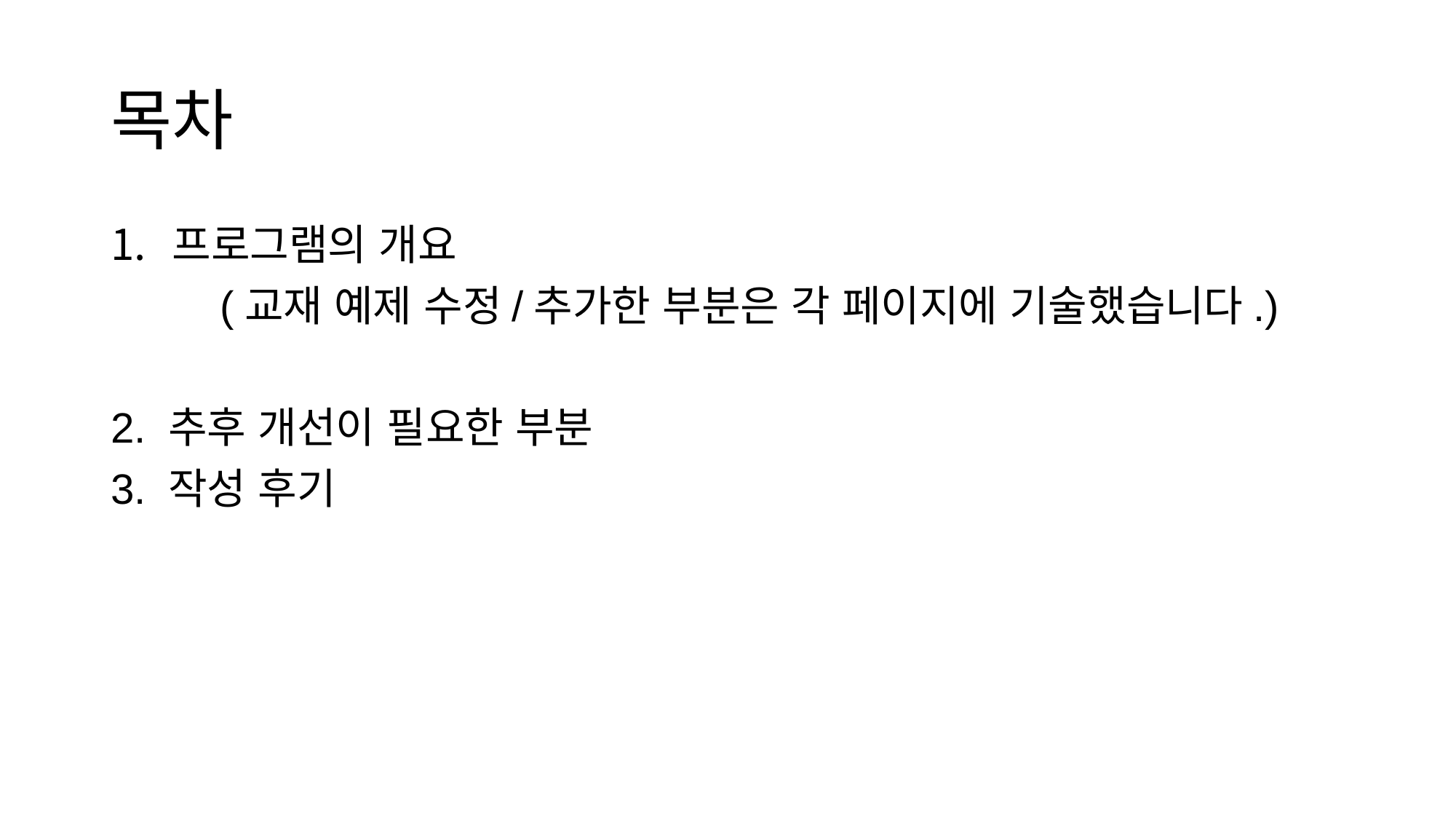

# 목차
프로그램의 개요
	(교재 예제 수정/추가한 부분은 각 페이지에 기술했습니다.)

2. 추후 개선이 필요한 부분
3. 작성 후기